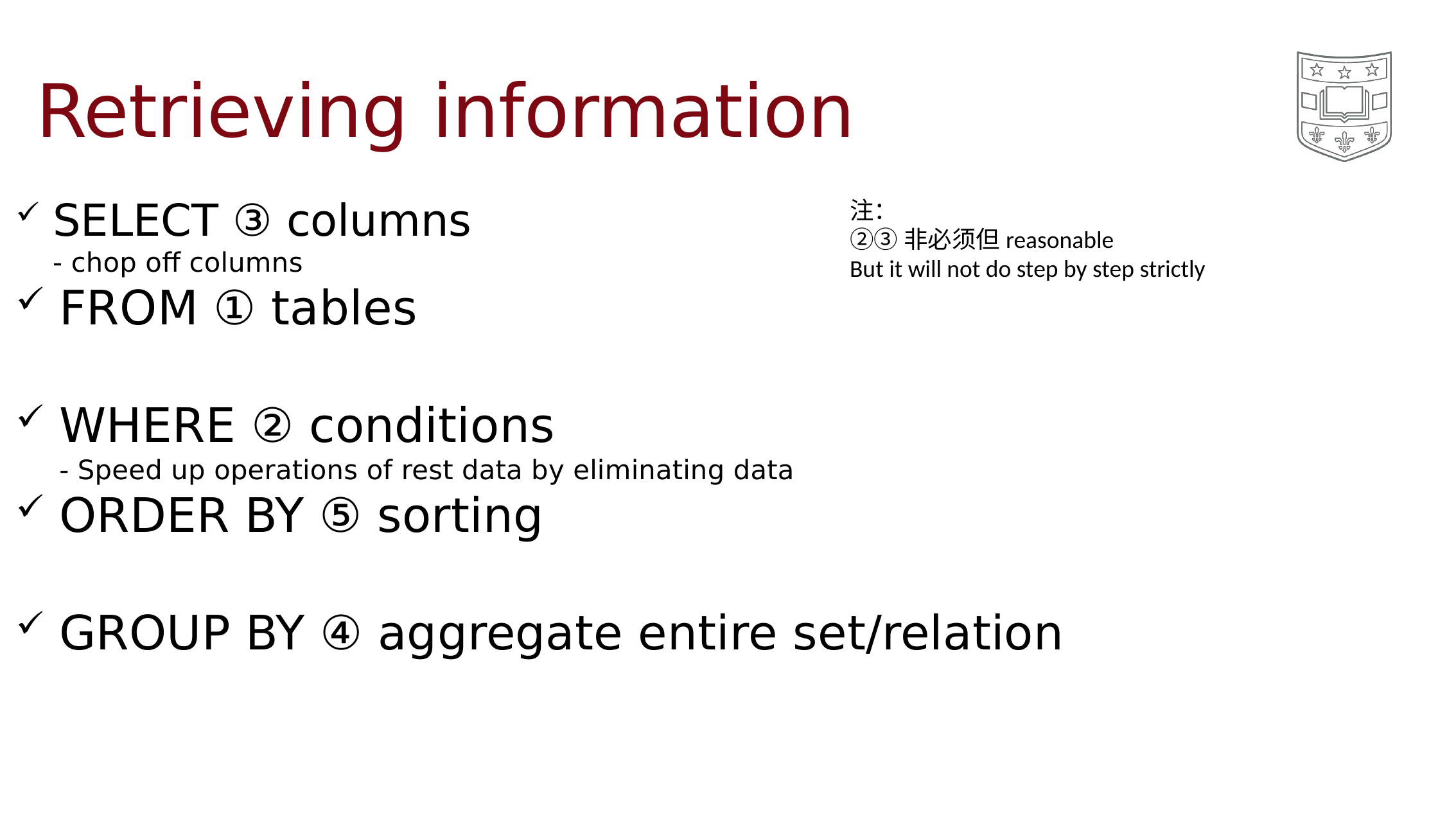

# Retrieving information
SELECT ③ columns
	- chop off columns
FROM ① tables

WHERE ② conditions
	- Speed up operations of rest data by eliminating data
ORDER BY ⑤ sorting

GROUP BY ④ aggregate entire set/relation
注：
②③非必须但reasonable
But it will not do step by step strictly